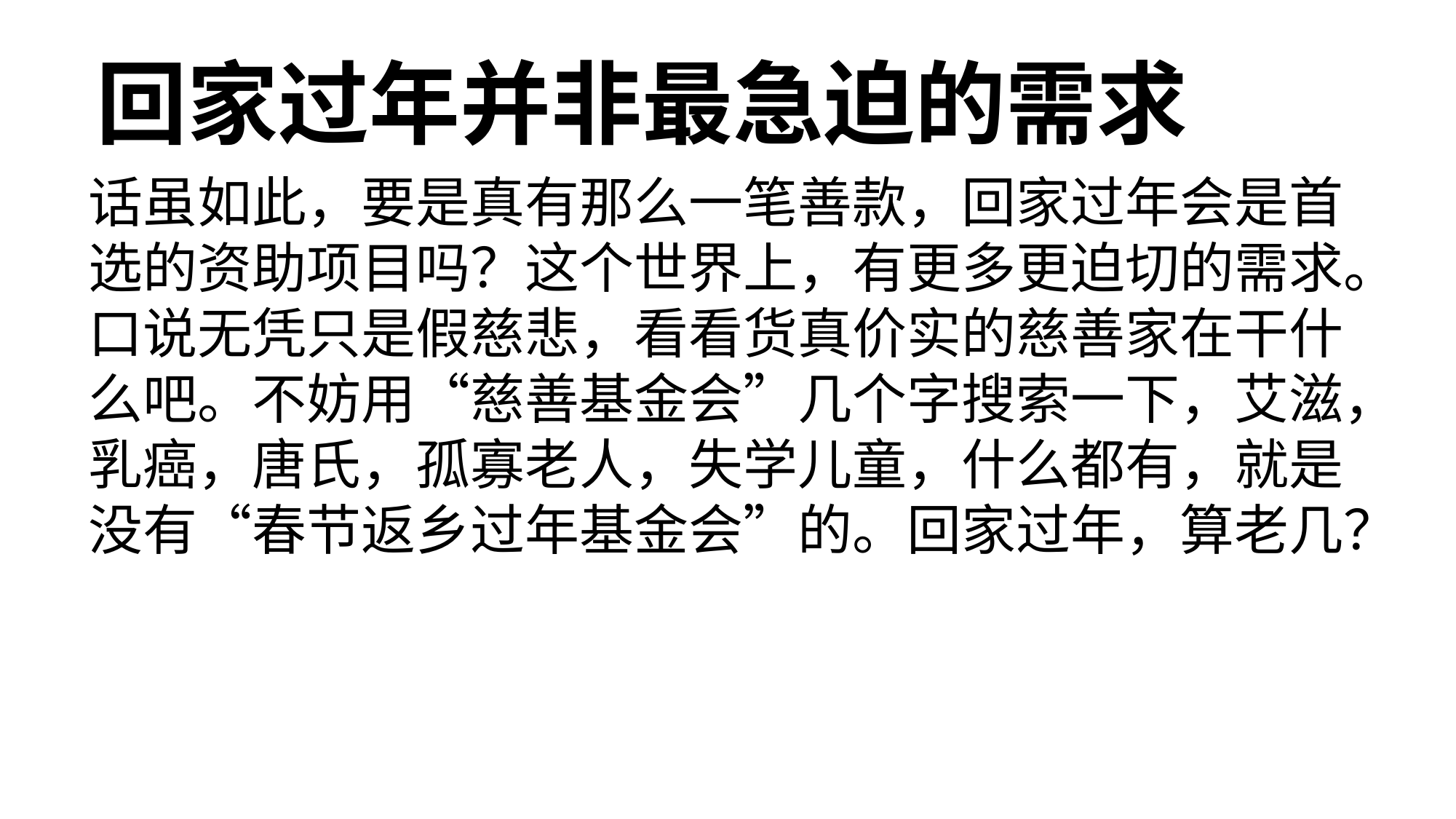

回家过年并非最急迫的需求
话虽如此，要是真有那么一笔善款，回家过年会是首选的资助项目吗？这个世界上，有更多更迫切的需求。口说无凭只是假慈悲，看看货真价实的慈善家在干什么吧。不妨用“慈善基金会”几个字搜索一下，艾滋，乳癌，唐氏，孤寡老人，失学儿童，什么都有，就是没有“春节返乡过年基金会”的。回家过年，算老几？